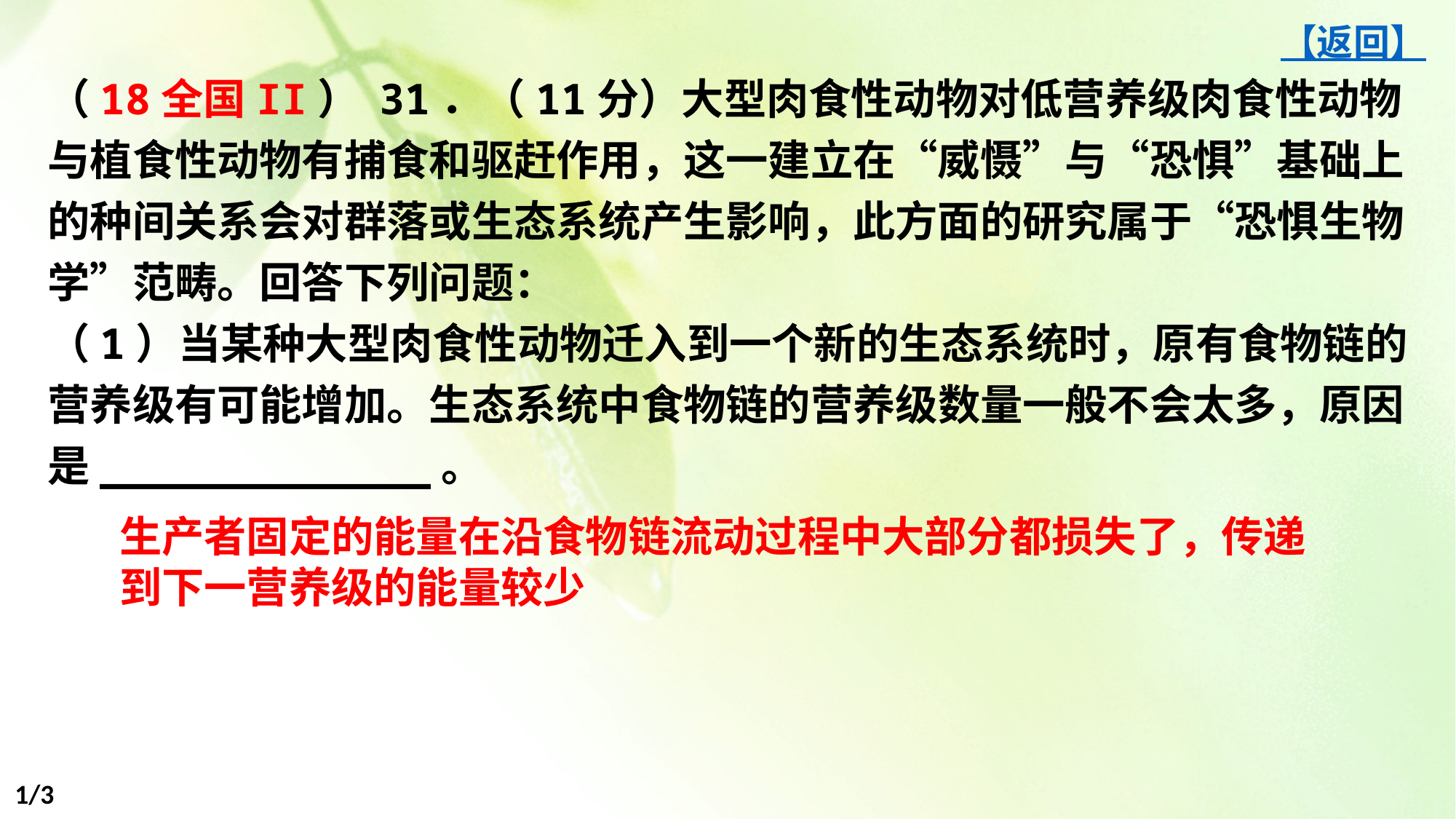

【返回】
（18全国II） 31．（11分）大型肉食性动物对低营养级肉食性动物与植食性动物有捕食和驱赶作用，这一建立在“威慑”与“恐惧”基础上的种间关系会对群落或生态系统产生影响，此方面的研究属于“恐惧生物学”范畴。回答下列问题：
（1）当某种大型肉食性动物迁入到一个新的生态系统时，原有食物链的营养级有可能增加。生态系统中食物链的营养级数量一般不会太多，原因是_____________。
生产者固定的能量在沿食物链流动过程中大部分都损失了，传递到下一营养级的能量较少
1/3